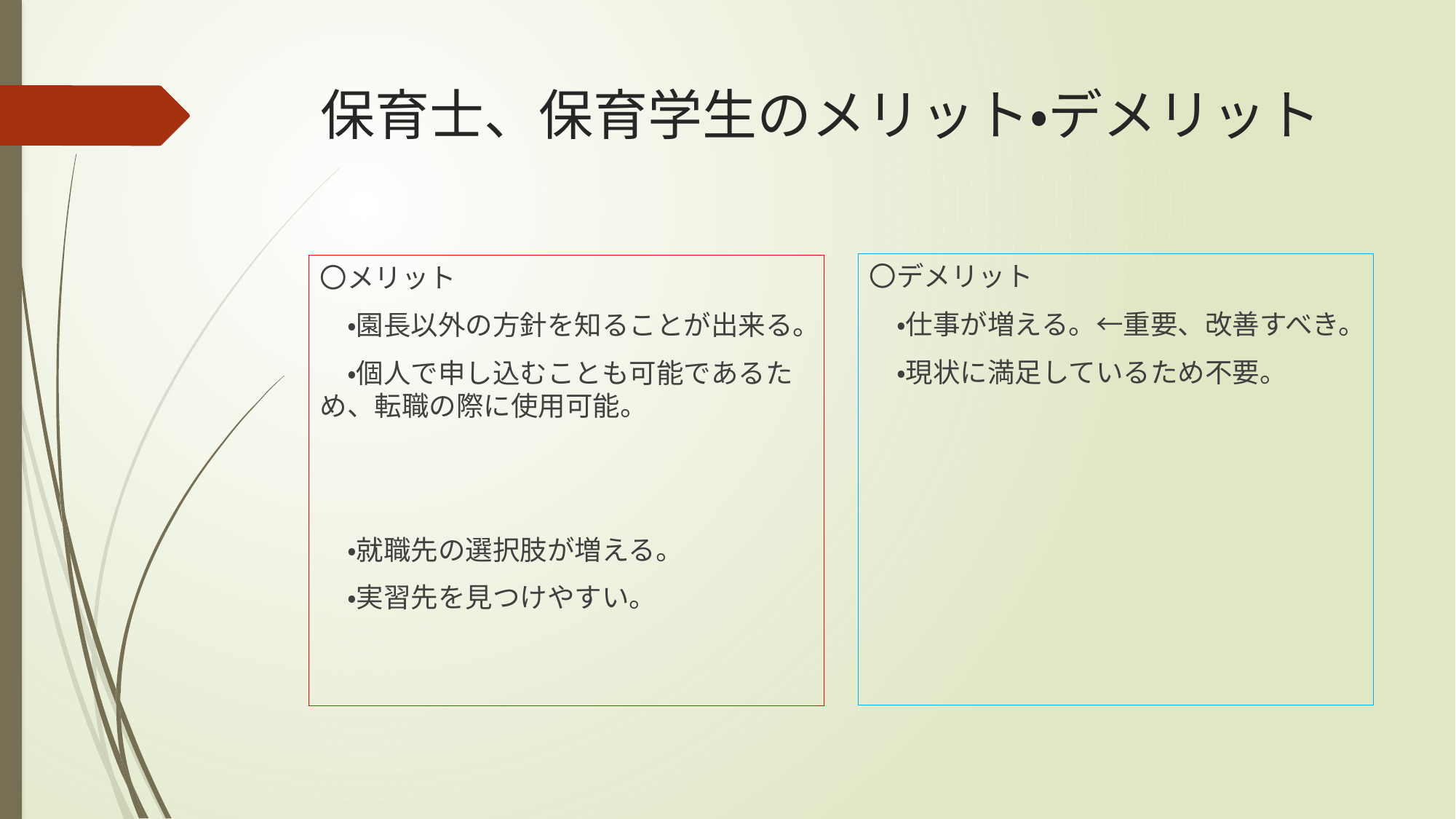

# 保育士、保育学生のメリット・デメリット
〇デメリット
　・仕事が増える。←重要、改善すべき。
　・現状に満足しているため不要。
〇メリット
　・園長以外の方針を知ることが出来る。
　・個人で申し込むことも可能であるため、転職の際に使用可能。

　・就職先の選択肢が増える。
　・実習先を見つけやすい。